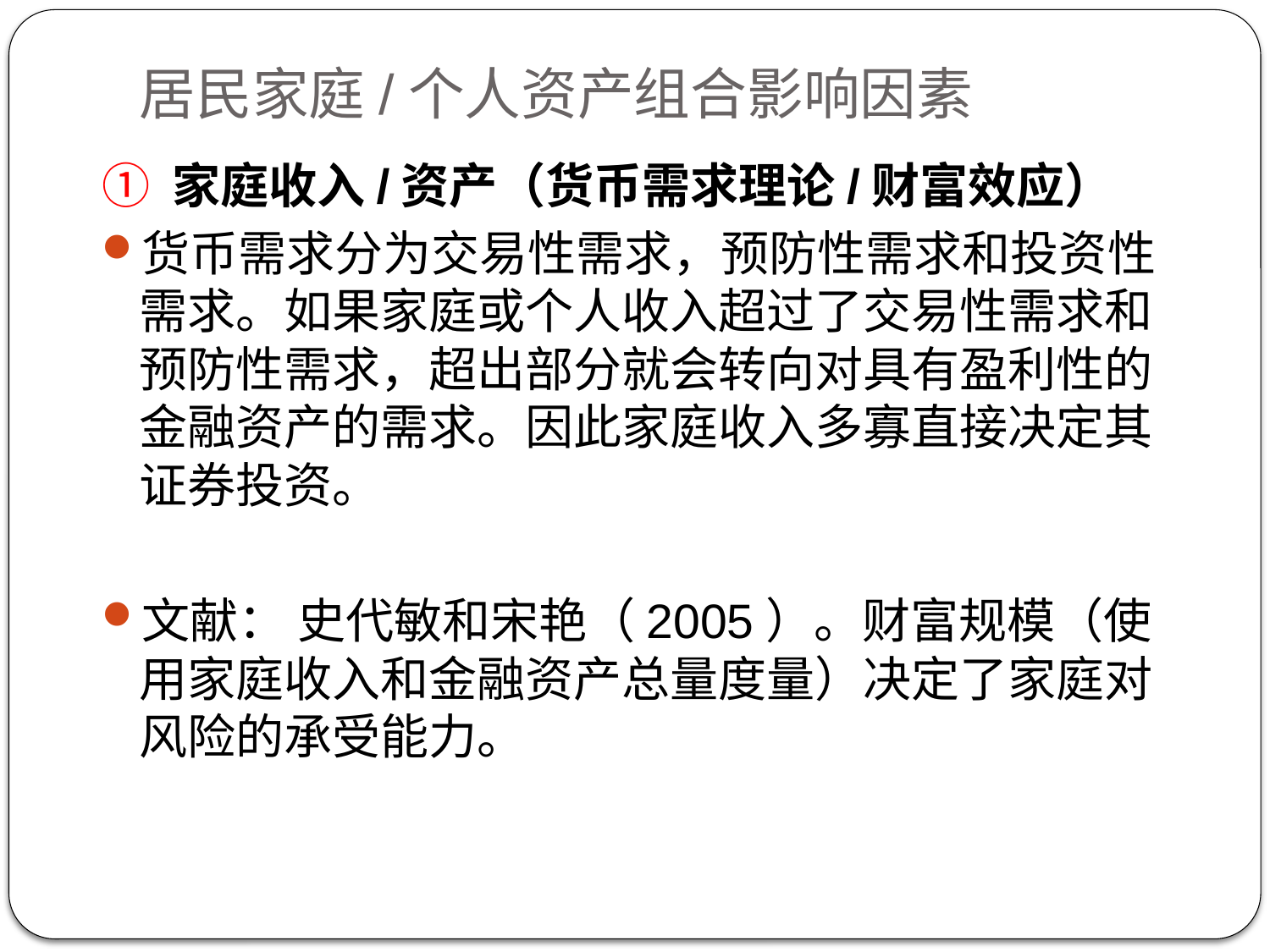

# 居民家庭/个人资产组合影响因素
① 家庭收入/资产（货币需求理论/财富效应）
货币需求分为交易性需求，预防性需求和投资性需求。如果家庭或个人收入超过了交易性需求和预防性需求，超出部分就会转向对具有盈利性的金融资产的需求。因此家庭收入多寡直接决定其证券投资。

文献： 史代敏和宋艳（2005）。财富规模（使用家庭收入和金融资产总量度量）决定了家庭对风险的承受能力。

8